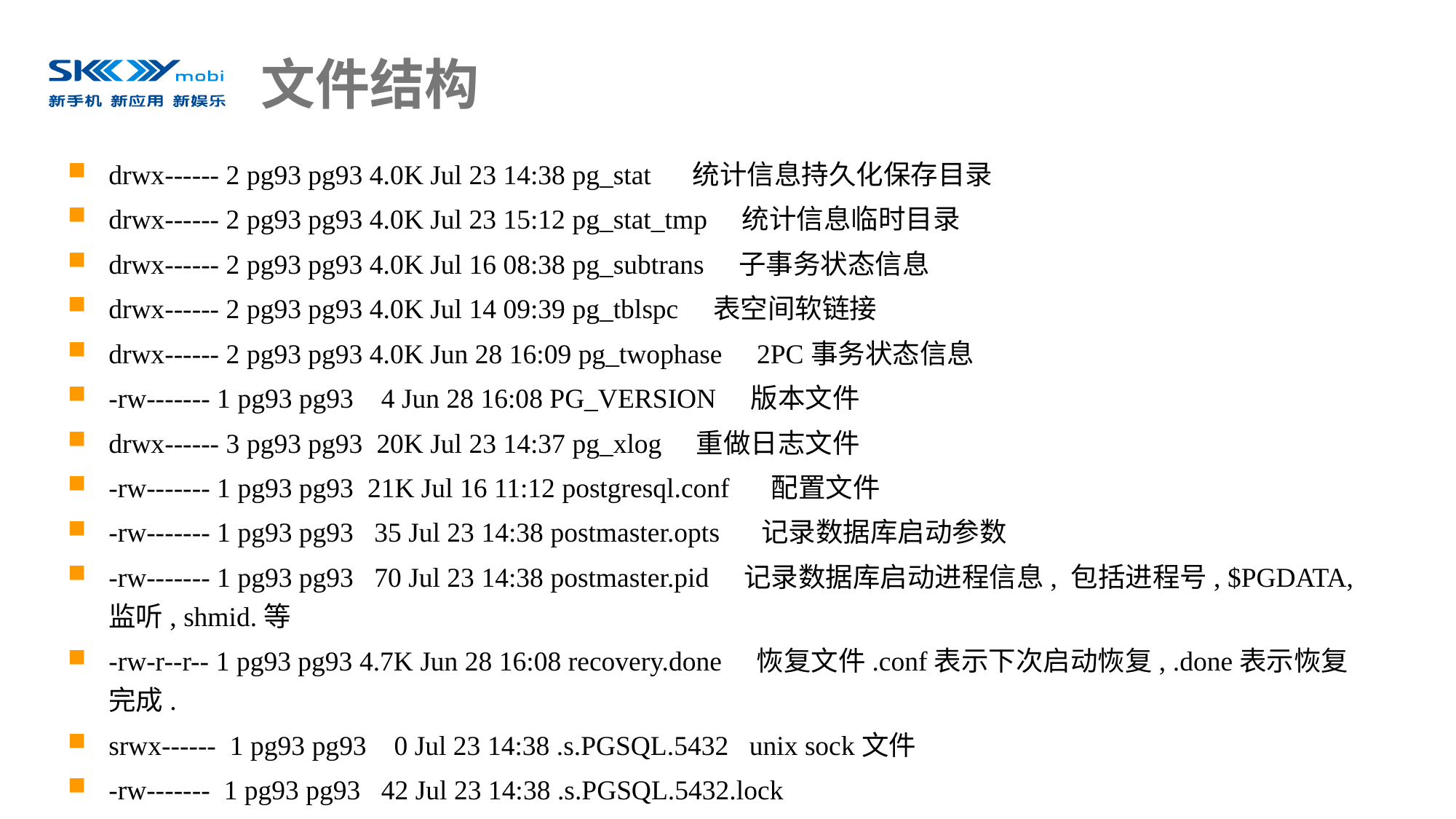

# 文件结构
drwx------ 2 pg93 pg93 4.0K Jul 23 14:38 pg_stat     统计信息持久化保存目录
drwx------ 2 pg93 pg93 4.0K Jul 23 15:12 pg_stat_tmp    统计信息临时目录
drwx------ 2 pg93 pg93 4.0K Jul 16 08:38 pg_subtrans    子事务状态信息
drwx------ 2 pg93 pg93 4.0K Jul 14 09:39 pg_tblspc    表空间软链接
drwx------ 2 pg93 pg93 4.0K Jun 28 16:09 pg_twophase     2PC事务状态信息
-rw------- 1 pg93 pg93    4 Jun 28 16:08 PG_VERSION    版本文件
drwx------ 3 pg93 pg93  20K Jul 23 14:37 pg_xlog    重做日志文件
-rw------- 1 pg93 pg93  21K Jul 16 11:12 postgresql.conf     配置文件
-rw------- 1 pg93 pg93   35 Jul 23 14:38 postmaster.opts     记录数据库启动参数
-rw------- 1 pg93 pg93   70 Jul 23 14:38 postmaster.pid    记录数据库启动进程信息, 包括进程号, $PGDATA, 监听, shmid.等
-rw-r--r-- 1 pg93 pg93 4.7K Jun 28 16:08 recovery.done    恢复文件.conf表示下次启动恢复, .done表示恢复完成.
srwx------  1 pg93 pg93    0 Jul 23 14:38 .s.PGSQL.5432   unix sock文件
-rw-------  1 pg93 pg93   42 Jul 23 14:38 .s.PGSQL.5432.lock